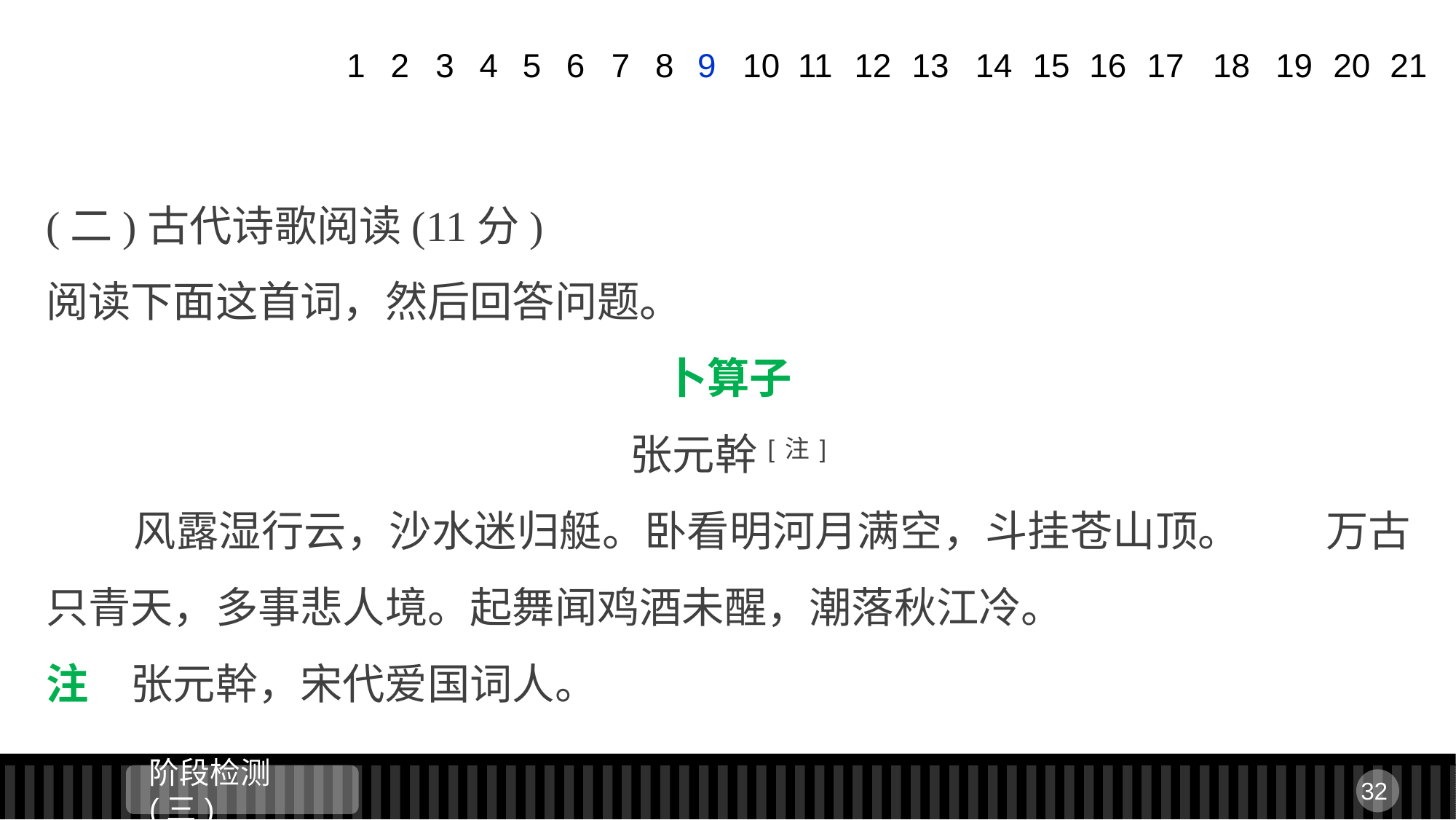

1
2
3
4
5
6
7
8
9
11
12
13
14
15
16
17
18
19
20
21
10
(二)古代诗歌阅读(11分)
阅读下面这首词，然后回答问题。
卜算子
张元幹[注]
        风露湿行云，沙水迷归艇。卧看明河月满空，斗挂苍山顶。　　万古只青天，多事悲人境。起舞闻鸡酒未醒，潮落秋江冷。
注　张元幹，宋代爱国词人。